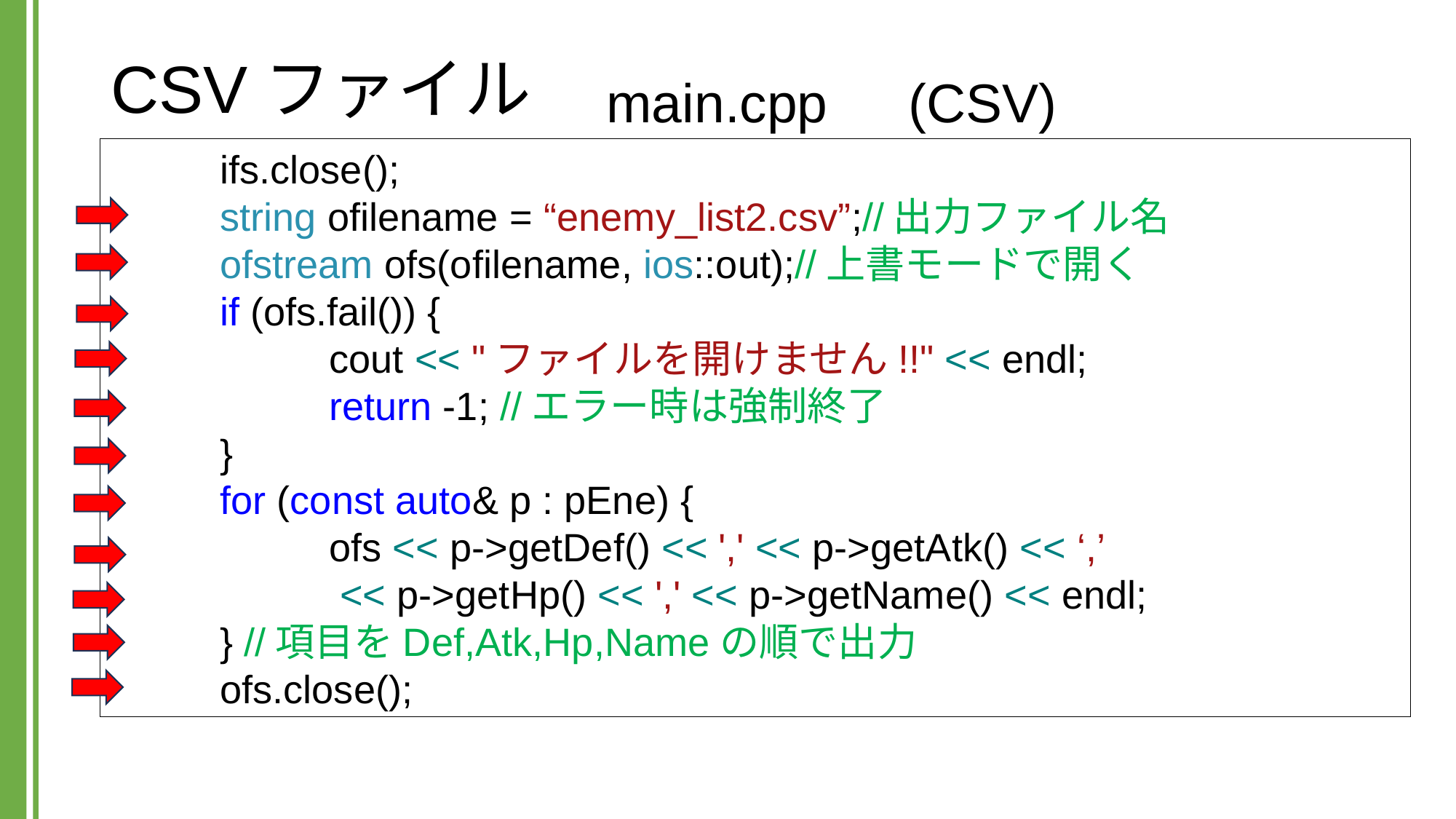

# CSVファイル
                　　　　　main.cpp　(CSV)

	ifs.close();
	string ofilename = “enemy_list2.csv”;//出力ファイル名
	ofstream ofs(ofilename, ios::out);//上書モードで開く
	if (ofs.fail()) {
		cout << "ファイルを開けません!!" << endl;
		return -1; //エラー時は強制終了
	}
	for (const auto& p : pEne) {
		ofs << p->getDef() << ',' << p->getAtk() << ‘,’
		 << p->getHp() << ',' << p->getName() << endl;
	} //項目をDef,Atk,Hp,Nameの順で出力
	ofs.close();